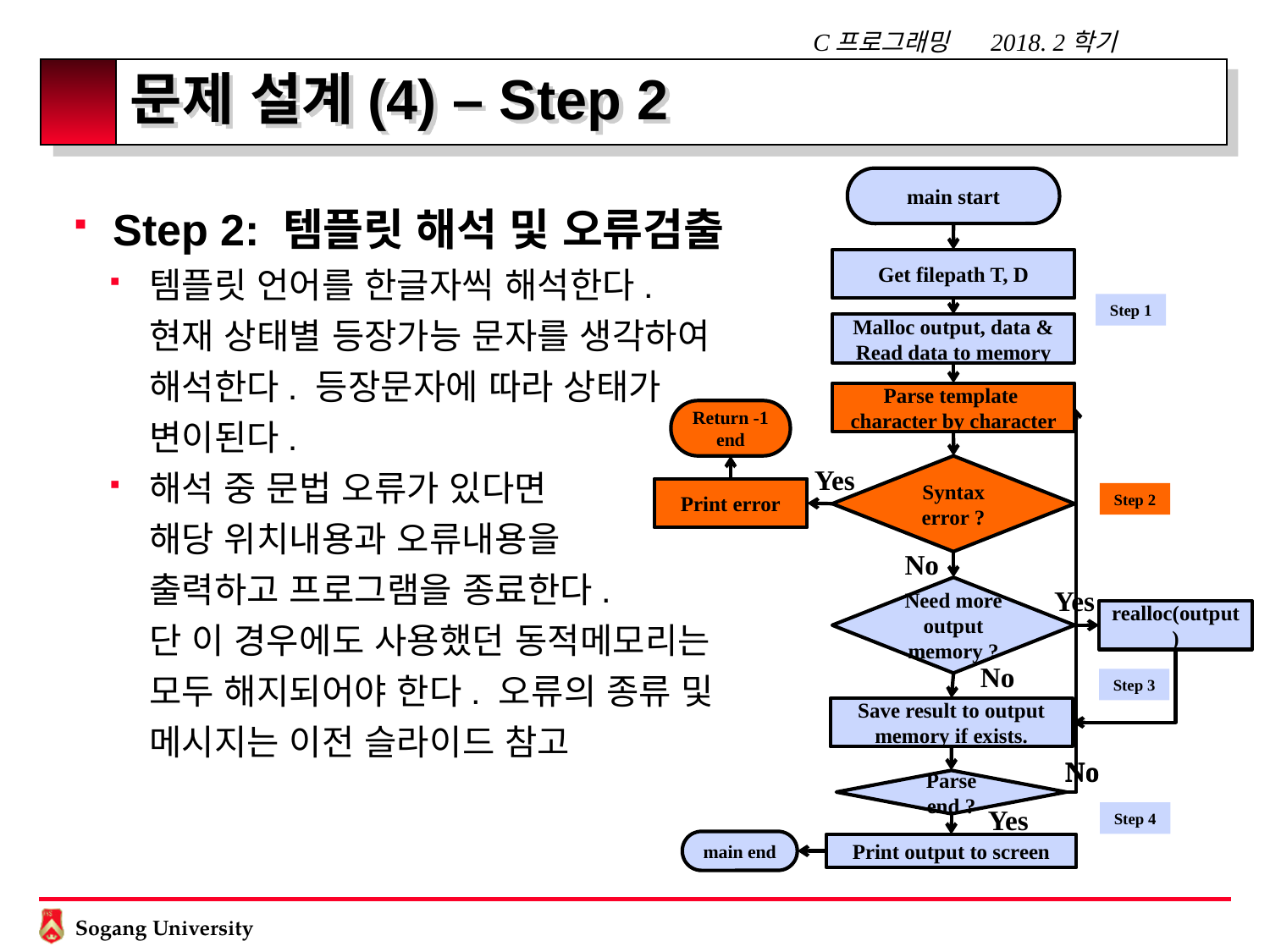

# 문제 설계(4) – Step 2
main start
Step 2: 템플릿 해석 및 오류검출
템플릿 언어를 한글자씩 해석한다.
현재 상태별 등장가능 문자를 생각하여
해석한다. 등장문자에 따라 상태가
변이된다.
해석 중 문법 오류가 있다면
해당 위치내용과 오류내용을
출력하고 프로그램을 종료한다.
단 이 경우에도 사용했던 동적메모리는
모두 해지되어야 한다. 오류의 종류 및
메시지는 이전 슬라이드 참고
Get filepath T, D
Step 1
Malloc output, data &
Read data to memory
Parse template
character by character
Return -1
end
Yes
Syntax error ?
Print error
Step 2
No
Yes
Need more output memory ?
realloc(output)
No
Step 3
Save result to output memory if exists.
No
No
Parse end ?
Yes
Step 4
main end
Print output to screen